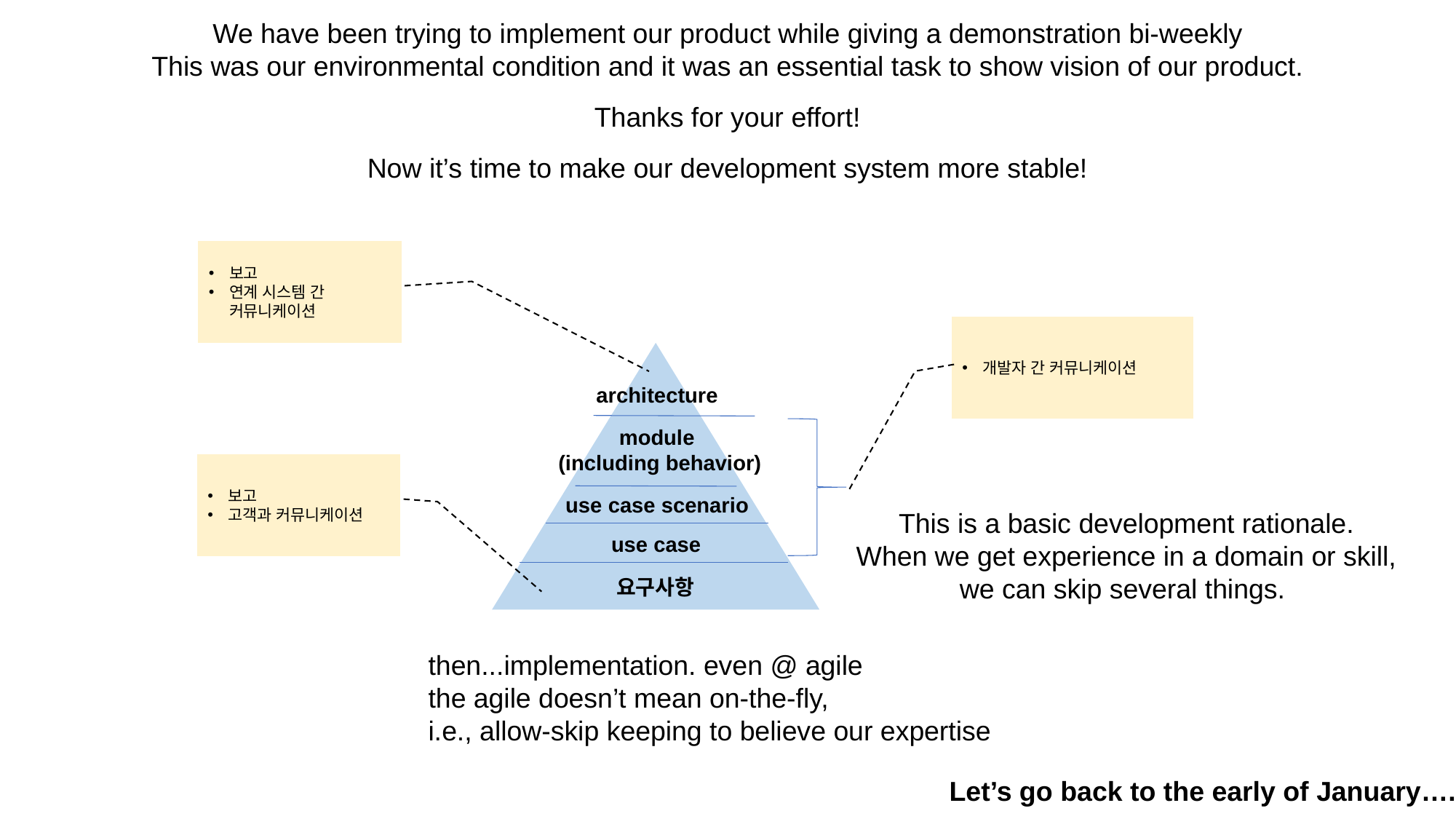

We have been trying to implement our product while giving a demonstration bi-weekly
This was our environmental condition and it was an essential task to show vision of our product.

Thanks for your effort!

Now it’s time to make our development system more stable!
보고
연계 시스템 간 커뮤니케이션
개발자 간 커뮤니케이션

architecture
module
(including behavior)

보고
고객과 커뮤니케이션
use case scenario
This is a basic development rationale.
When we get experience in a domain or skill,
we can skip several things.
use case
요구사항
then...implementation. even @ agile
the agile doesn’t mean on-the-fly,
i.e., allow-skip keeping to believe our expertise
Let’s go back to the early of January….